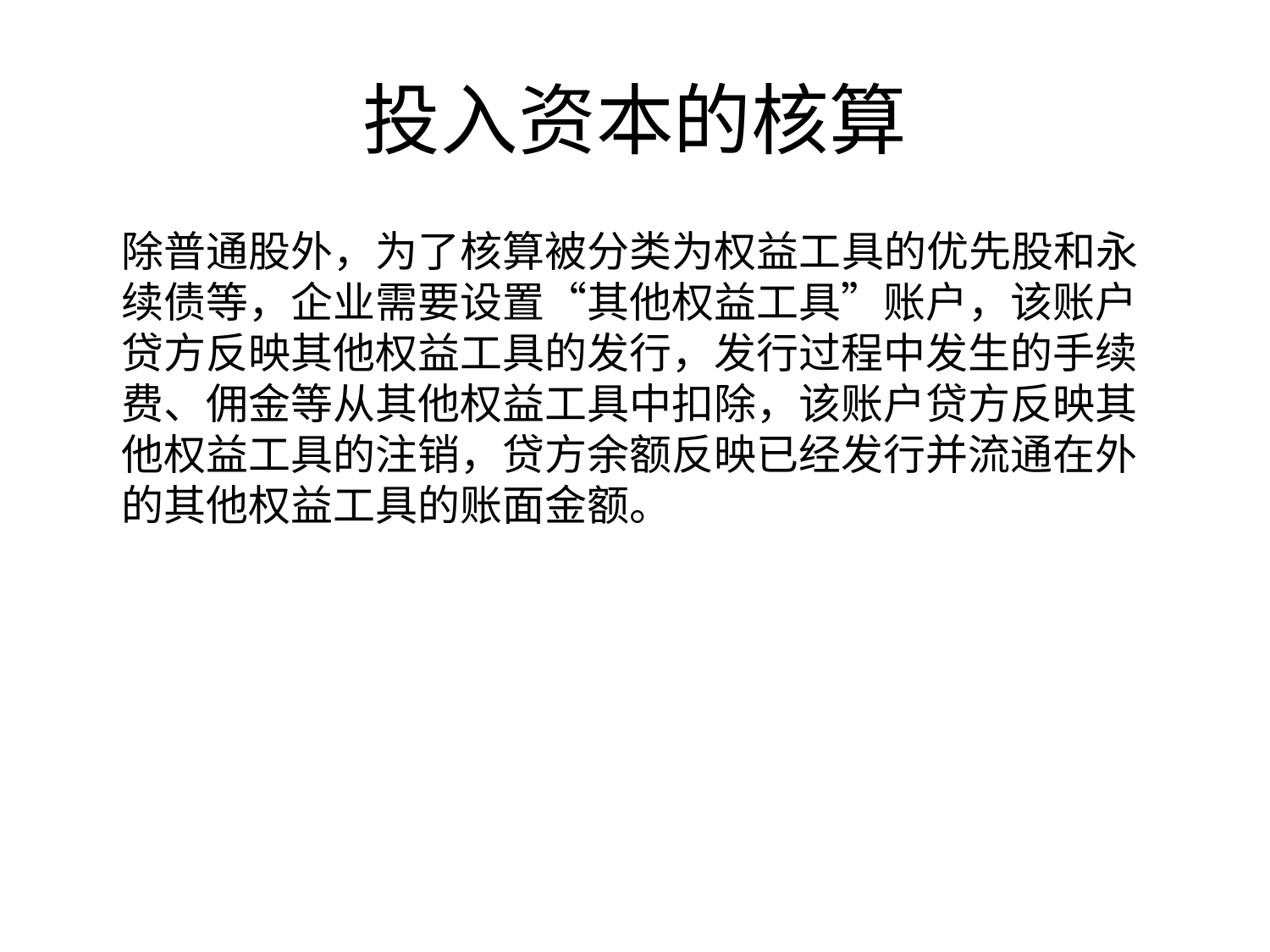

# 投入资本的核算
除普通股外，为了核算被分类为权益工具的优先股和永续债等，企业需要设置“其他权益工具”账户，该账户贷方反映其他权益工具的发行，发行过程中发生的手续费、佣金等从其他权益工具中扣除，该账户贷方反映其他权益工具的注销，贷方余额反映已经发行并流通在外的其他权益工具的账面金额。